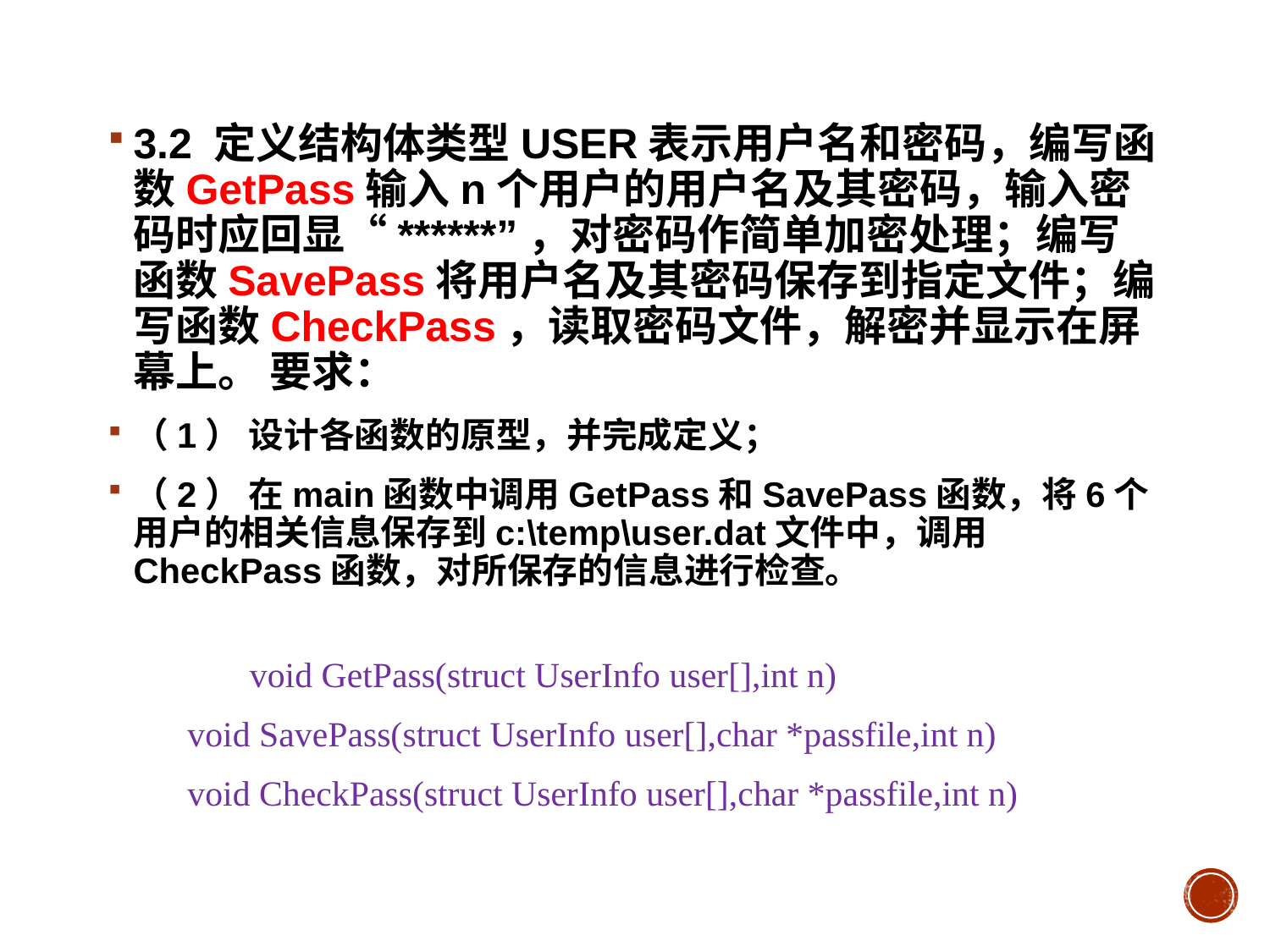

28
3.2 定义结构体类型USER表示用户名和密码，编写函数GetPass输入n个用户的用户名及其密码，输入密码时应回显“******”，对密码作简单加密处理；编写函数SavePass将用户名及其密码保存到指定文件；编写函数CheckPass，读取密码文件，解密并显示在屏幕上。 要求：
（1） 设计各函数的原型，并完成定义；
（2） 在main函数中调用GetPass和SavePass函数，将6个用户的相关信息保存到c:\temp\user.dat文件中，调用CheckPass函数，对所保存的信息进行检查。

       void GetPass(struct UserInfo user[],int n)

void SavePass(struct UserInfo user[],char *passfile,int n)

void CheckPass(struct UserInfo user[],char *passfile,int n)